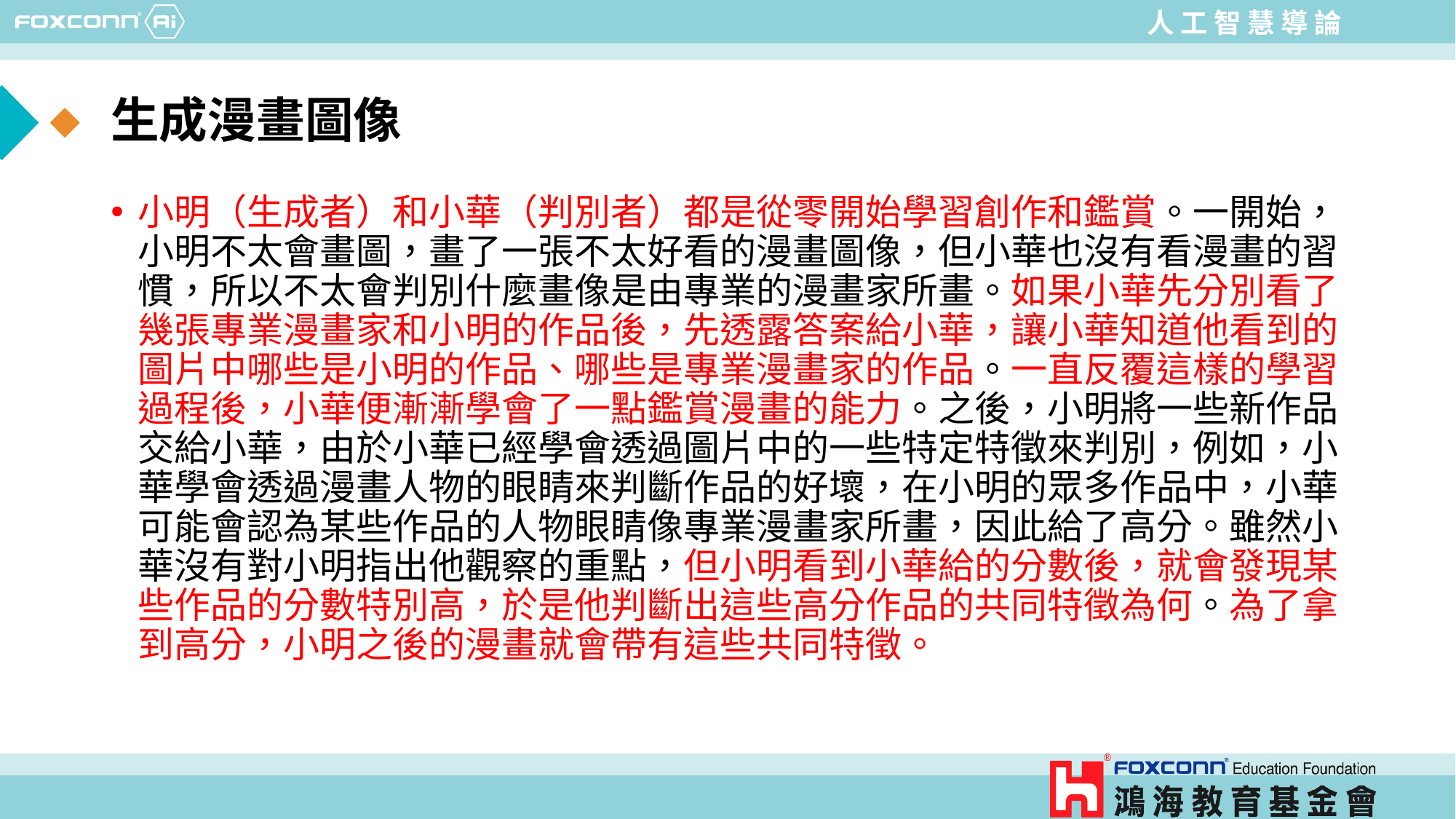

# 生成漫畫圖像
小明（生成者）和小華（判別者）都是從零開始學習創作和鑑賞。一開始，小明不太會畫圖，畫了一張不太好看的漫畫圖像，但小華也沒有看漫畫的習慣，所以不太會判別什麼畫像是由專業的漫畫家所畫。如果小華先分別看了幾張專業漫畫家和小明的作品後，先透露答案給小華，讓小華知道他看到的圖片中哪些是小明的作品、哪些是專業漫畫家的作品。一直反覆這樣的學習過程後，小華便漸漸學會了一點鑑賞漫畫的能力。之後，小明將一些新作品交給小華，由於小華已經學會透過圖片中的一些特定特徵來判別，例如，小華學會透過漫畫人物的眼睛來判斷作品的好壞，在小明的眾多作品中，小華可能會認為某些作品的人物眼睛像專業漫畫家所畫，因此給了高分。雖然小華沒有對小明指出他觀察的重點，但小明看到小華給的分數後，就會發現某些作品的分數特別高，於是他判斷出這些高分作品的共同特徵為何。為了拿到高分，小明之後的漫畫就會帶有這些共同特徵。